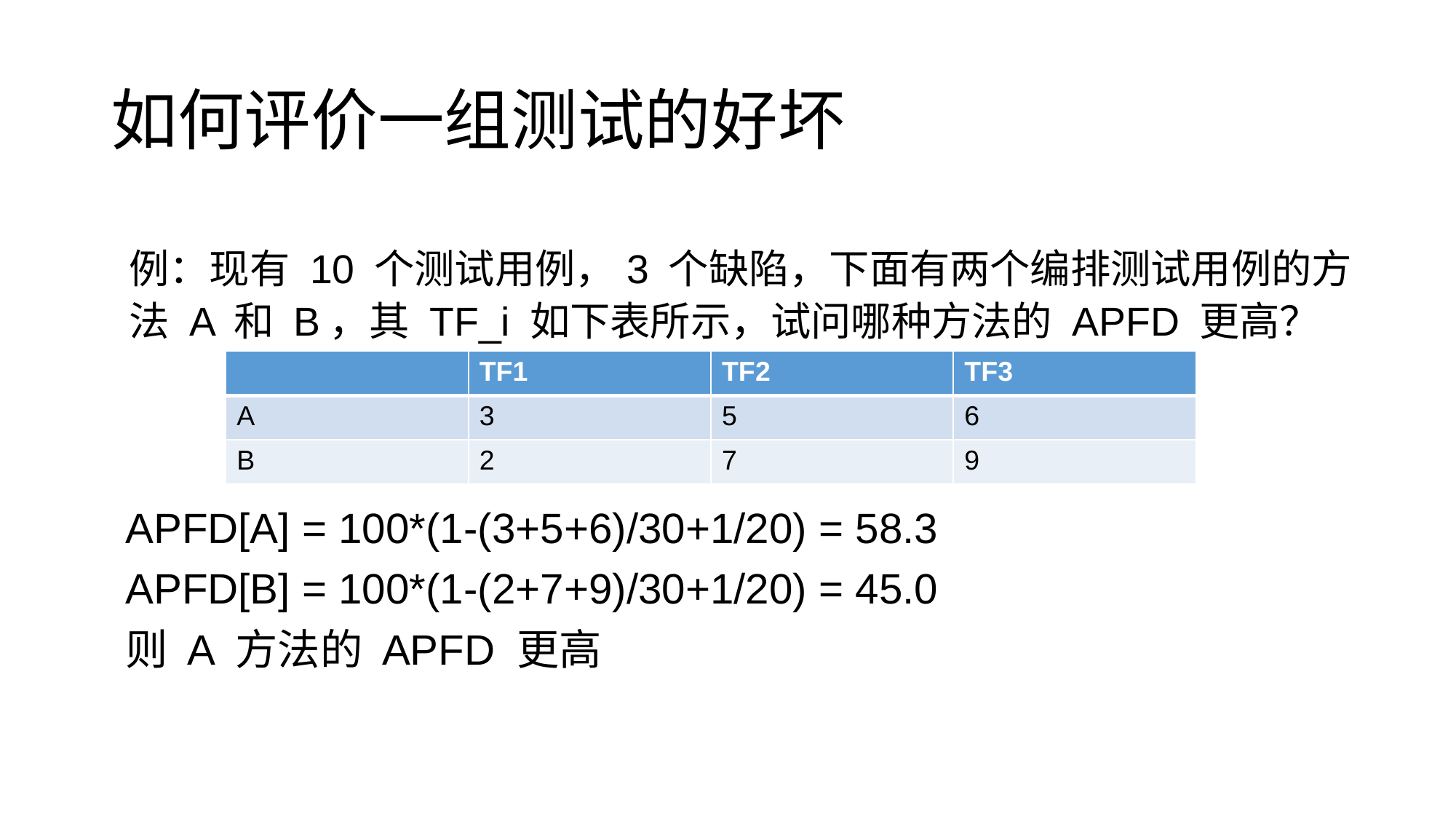

# 如何评价一组测试的好坏
例：现有 10 个测试用例，3 个缺陷，下面有两个编排测试用例的方法 A 和 B，其 TF_i 如下表所示，试问哪种方法的 APFD 更高？

|  | TF1 | TF2 | TF3 |
| --- | --- | --- | --- |
| A | 3 | 5 | 6 |
| B | 2 | 7 | 9 |
APFD[A] = 100*(1-(3+5+6)/30+1/20) = 58.3
APFD[B] = 100*(1-(2+7+9)/30+1/20) = 45.0
则 A 方法的 APFD 更高